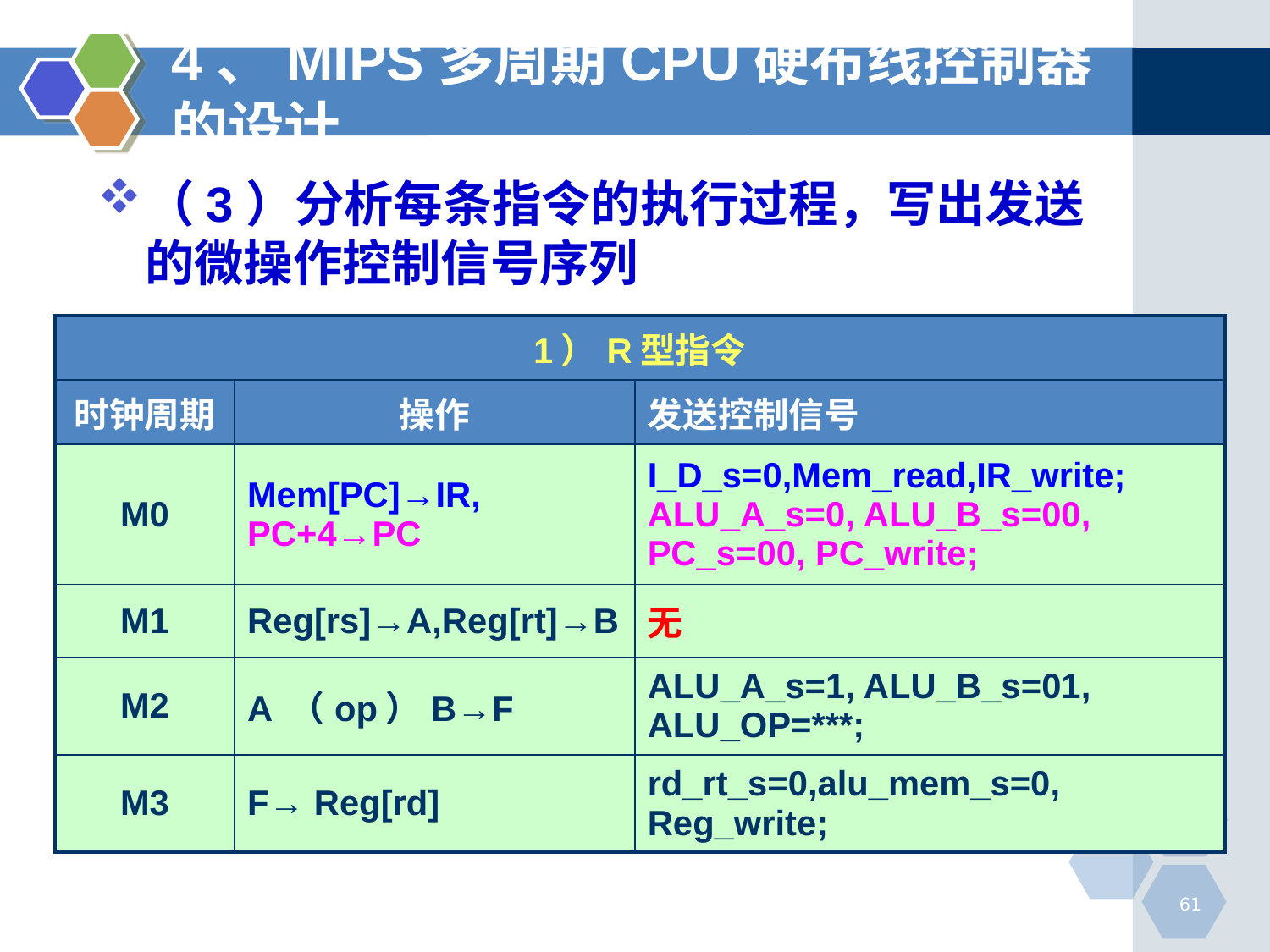

# 4、MIPS多周期CPU硬布线控制器的设计
（3）分析每条指令的执行过程，写出发送的微操作控制信号序列

| 1）R型指令 |  |  |
| --- | --- | --- |
| 时钟周期 | 操作 | 发送控制信号 |
| M0 | Mem[PC]→IR, PC+4→PC | I\_D\_s=0,Mem\_read,IR\_write; ALU\_A\_s=0, ALU\_B\_s=00, PC\_s=00, PC\_write; |
| M1 | Reg[rs]→A,Reg[rt]→B | 无 |
| M2 | A （op）B→F | ALU\_A\_s=1, ALU\_B\_s=01, ALU\_OP=\*\*\*; |
| M3 | F→ Reg[rd] | rd\_rt\_s=0,alu\_mem\_s=0, Reg\_write; |
61